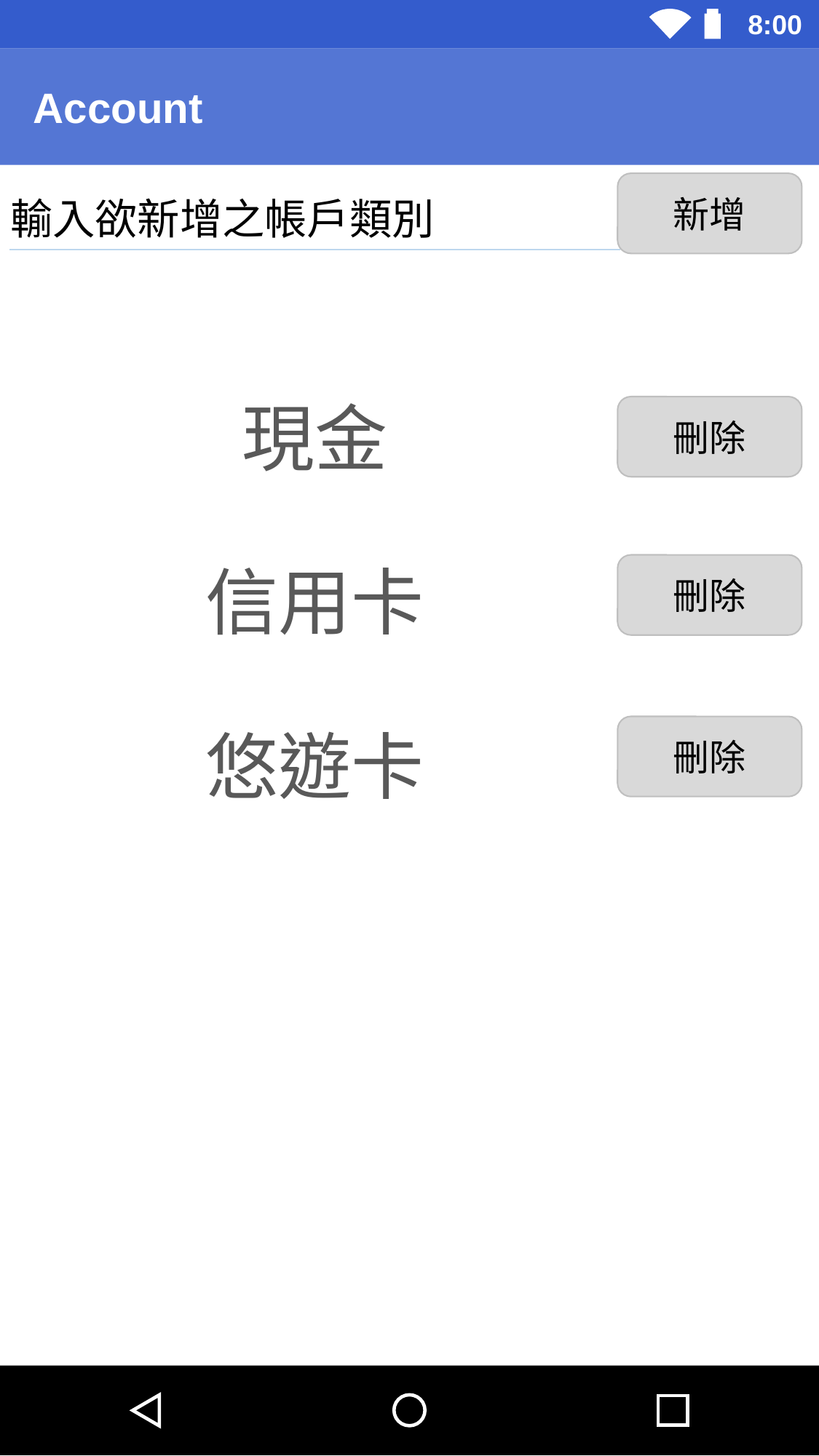

8:00

Account
新增
輸入欲新增之帳戶類別
現金
刪除
信用卡
刪除
悠遊卡
刪除